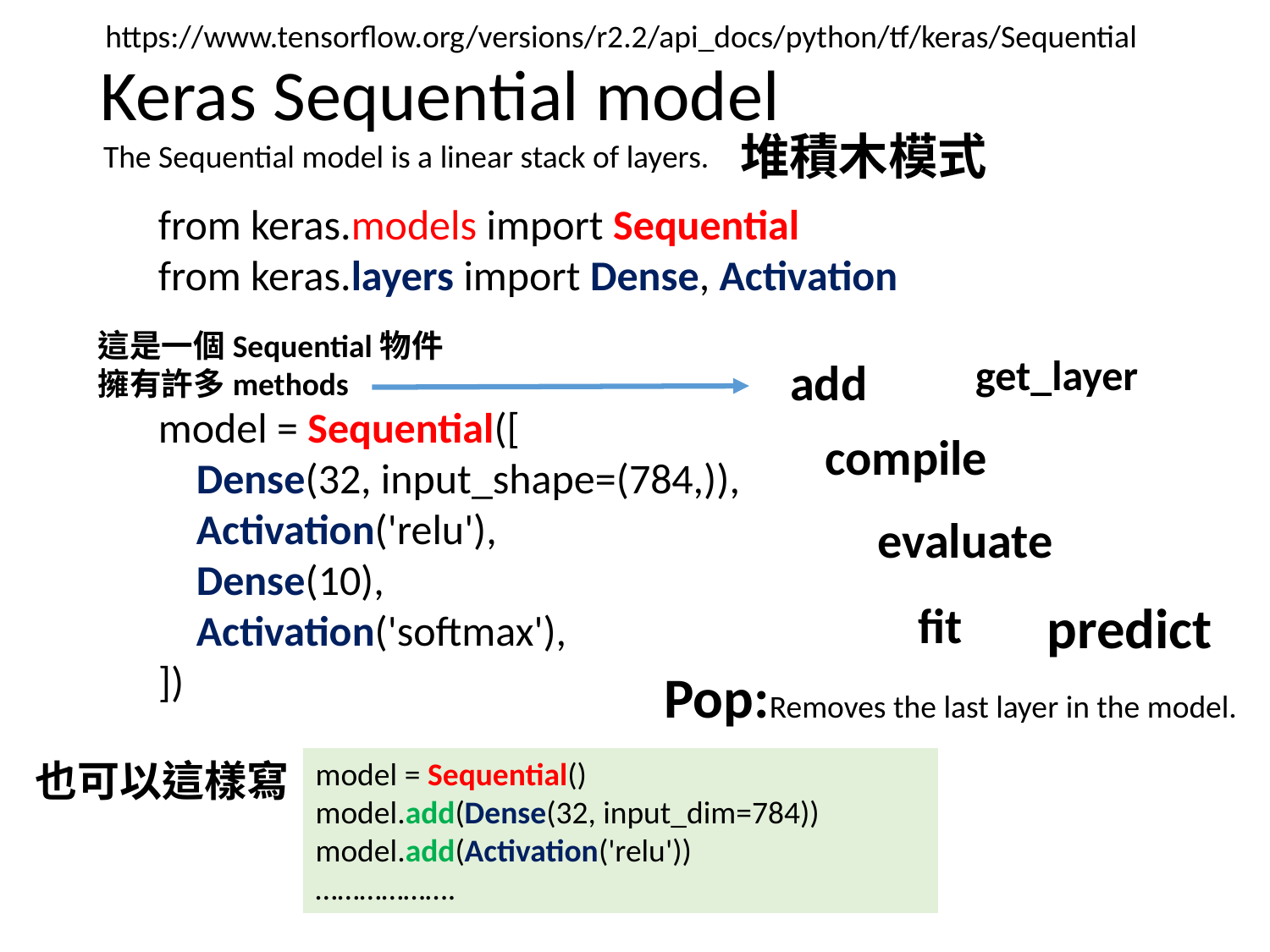

https://www.tensorflow.org/versions/r2.2/api_docs/python/tf/keras/Sequential
# Keras Sequential model
堆積木模式
The Sequential model is a linear stack of layers.
from keras.models import Sequential
from keras.layers import Dense, Activation

model = Sequential([
    Dense(32, input_shape=(784,)),
    Activation('relu'),
    Dense(10),
    Activation('softmax'),
])
這是一個Sequential物件
擁有許多methods
get_layer
add
compile
evaluate
predict
fit
Pop:Removes the last layer in the model.
也可以這樣寫
model = Sequential()
model.add(Dense(32, input_dim=784))
model.add(Activation('relu'))
……………….